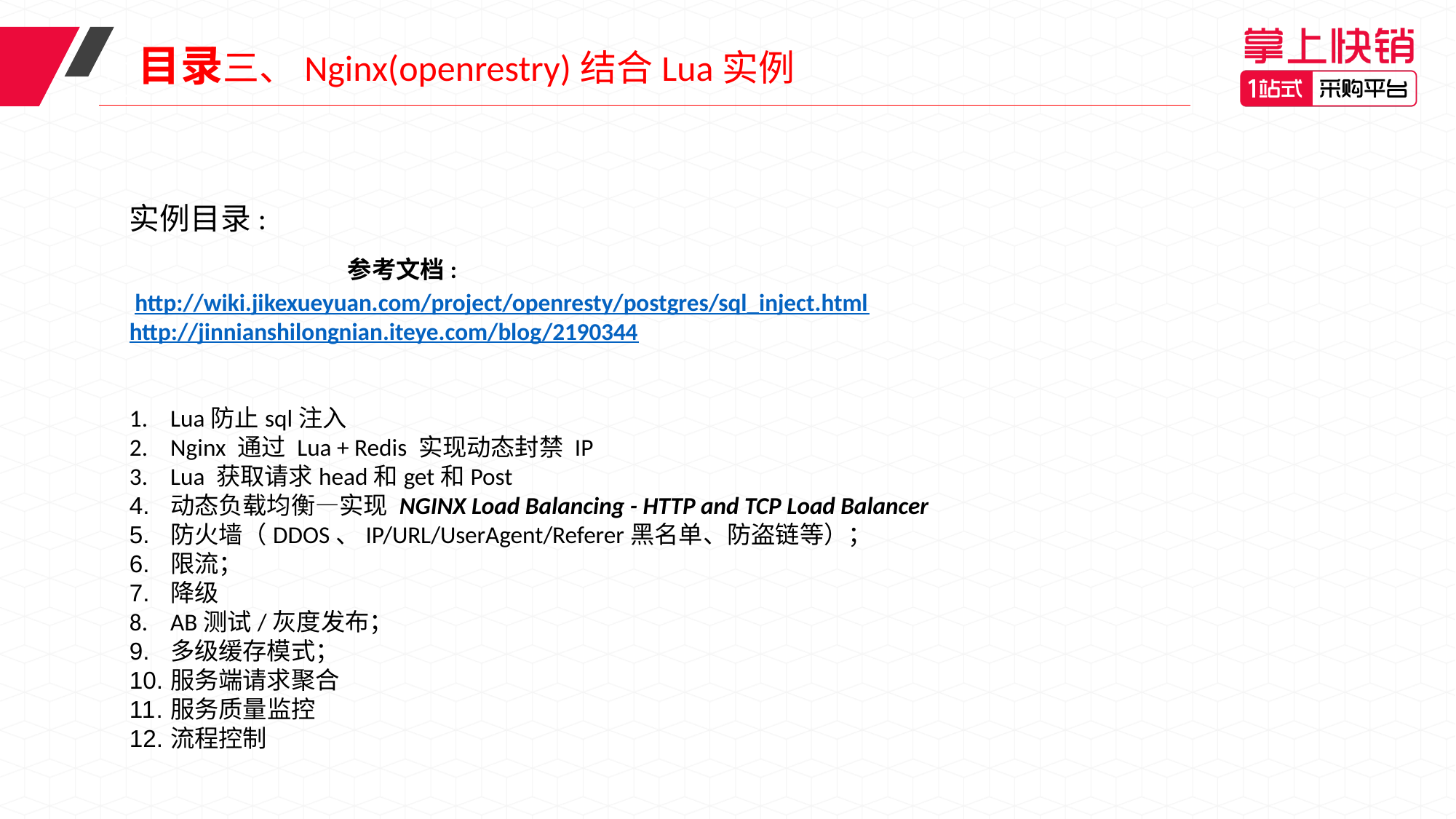

目录三、Nginx(openrestry)结合Lua实例

实例目录:
		参考文档:
 http://wiki.jikexueyuan.com/project/openresty/postgres/sql_inject.html
http://jinnianshilongnian.iteye.com/blog/2190344

Lua防止sql注入
Nginx 通过 Lua + Redis 实现动态封禁 IP
Lua 获取请求head和get和Post
动态负载均衡—实现 NGINX Load Balancing - HTTP and TCP Load Balancer
防火墙（DDOS、IP/URL/UserAgent/Referer黑名单、防盗链等）；
限流；
降级
AB测试/灰度发布；
多级缓存模式；
服务端请求聚合
服务质量监控
流程控制